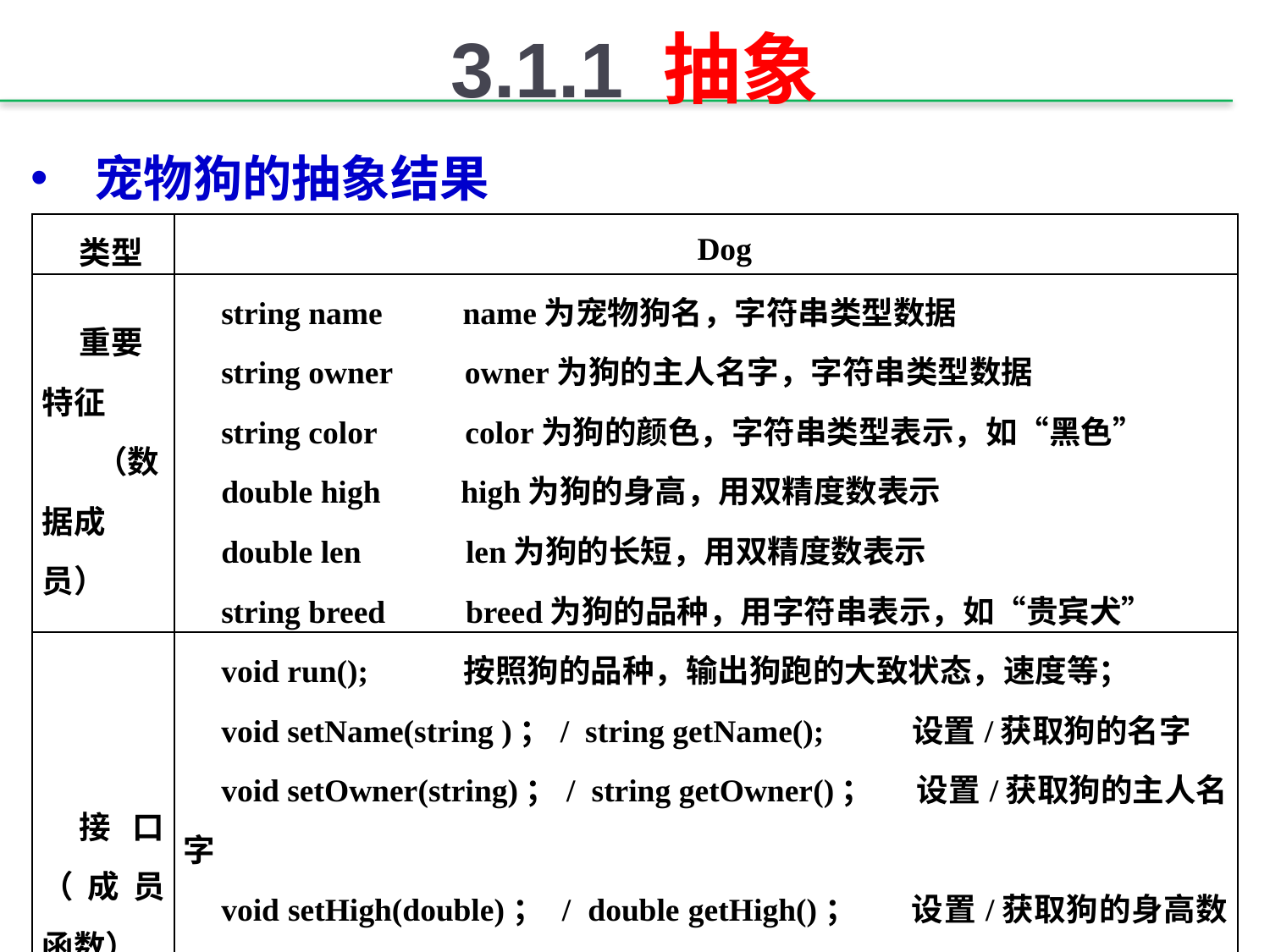

# 3.1.1 抽象
宠物狗的抽象结果
| 类型 | Dog |
| --- | --- |
| 重要特征 （数据成员） | string name name为宠物狗名，字符串类型数据 string owner owner为狗的主人名字，字符串类型数据 string color color为狗的颜色，字符串类型表示，如“黑色” double high high为狗的身高，用双精度数表示 double len len为狗的长短，用双精度数表示 string breed breed为狗的品种，用字符串表示，如“贵宾犬” |
| 接口（成员函数） | void run(); 按照狗的品种，输出狗跑的大致状态，速度等； void setName(string )；/ string getName(); 设置/获取狗的名字 void setOwner(string)；/ string getOwner()； 设置/获取狗的主人名字 void setHigh(double)； / double getHigh()； 设置/获取狗的身高数据 void setLen(double); / double getLen()； 设置/获取狗的长短数据 void setBreed(string)； / string getBreed()； 设置/获取狗的品种 void setColor(string)； / string getColor()； 设置/获取狗的颜色 |